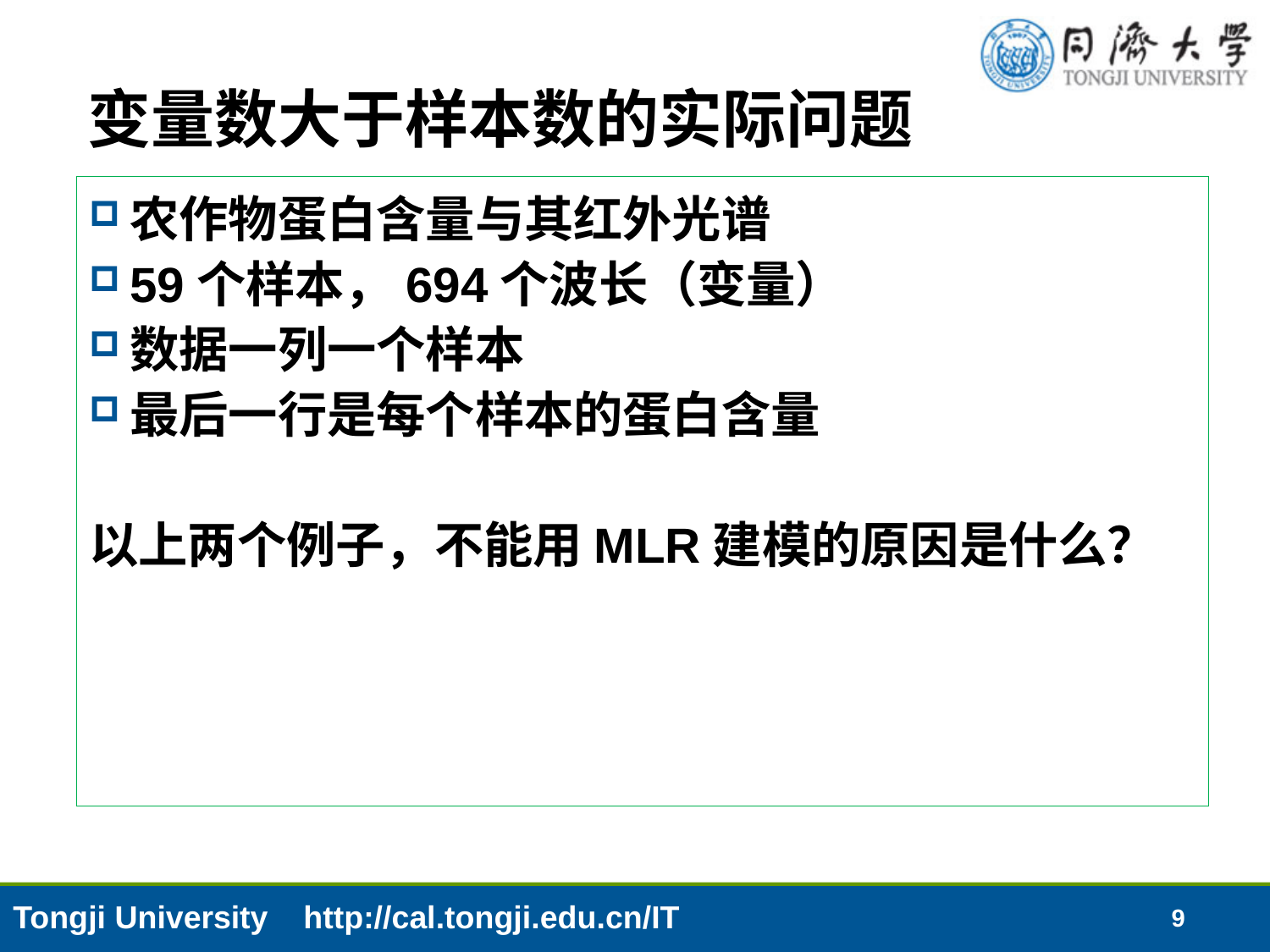

# 变量数大于样本数的实际问题
农作物蛋白含量与其红外光谱
59个样本，694个波长（变量）
数据一列一个样本
最后一行是每个样本的蛋白含量

以上两个例子，不能用MLR建模的原因是什么？